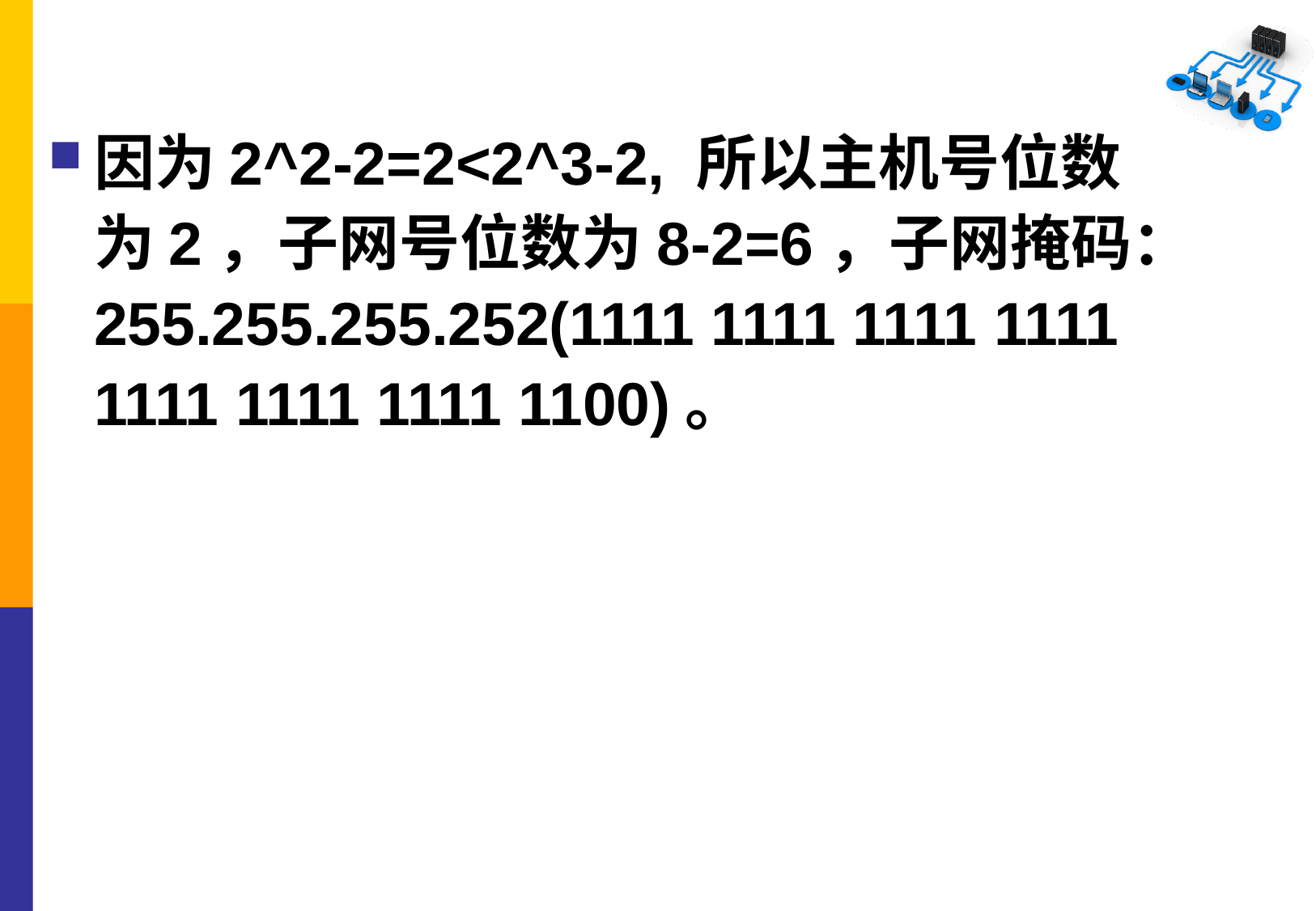

因为2^2-2=2<2^3-2, 所以主机号位数为2，子网号位数为8-2=6，子网掩码：255.255.255.252(1111 1111 1111 1111 1111 1111 1111 1100)。